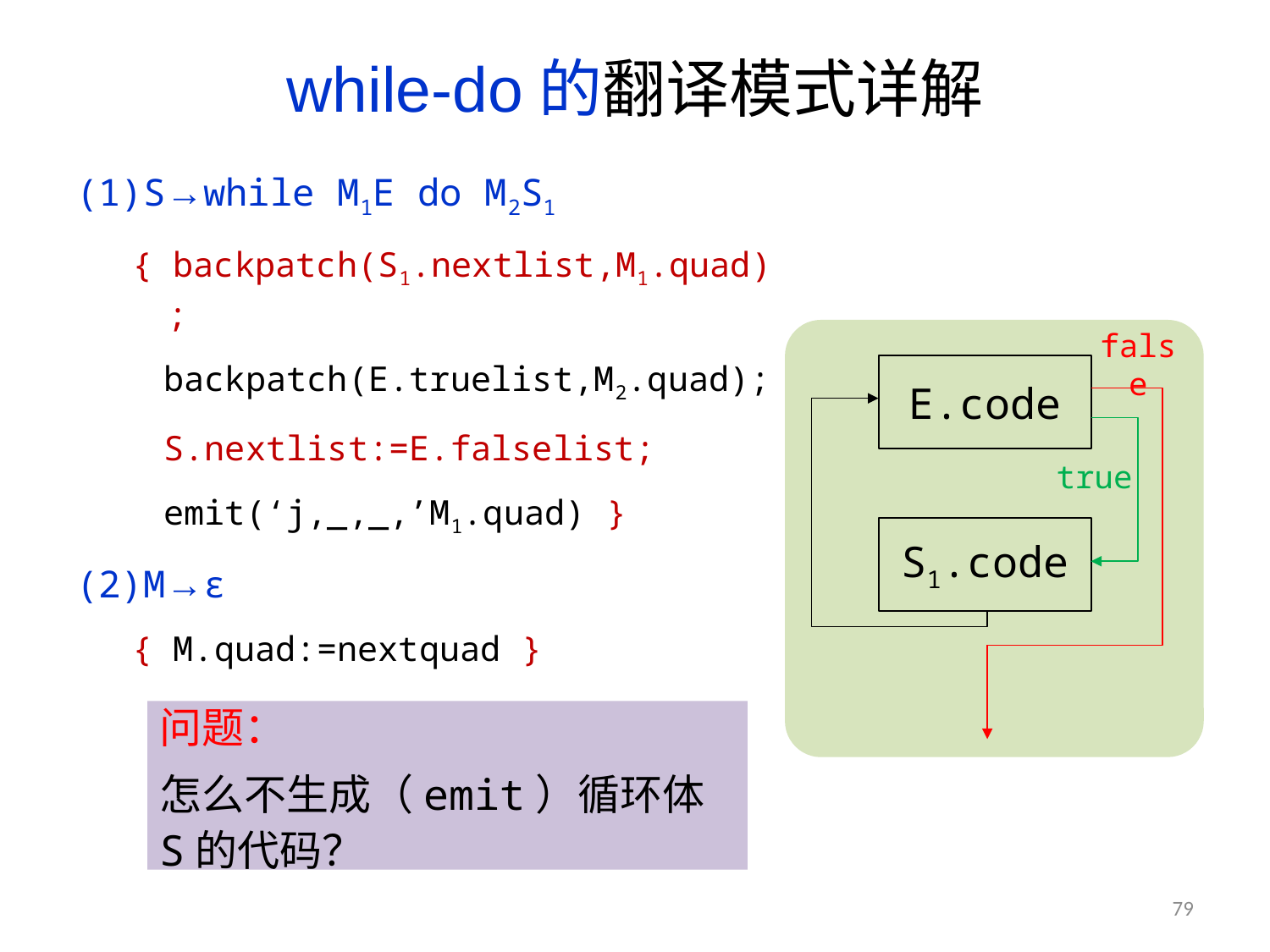

# while-do的翻译模式详解
(1)S→while M1E do M2S1
{ backpatch(S1.nextlist,M1.quad);
backpatch(E.truelist,M2.quad);
S.nextlist:=E.falselist;
emit(‘j,_,_,’M1.quad) }
(2)M→ε
{ M.quad:=nextquad }

false
E.code

true
S1.code
问题：
怎么不生成（emit）循环体S的代码？
79